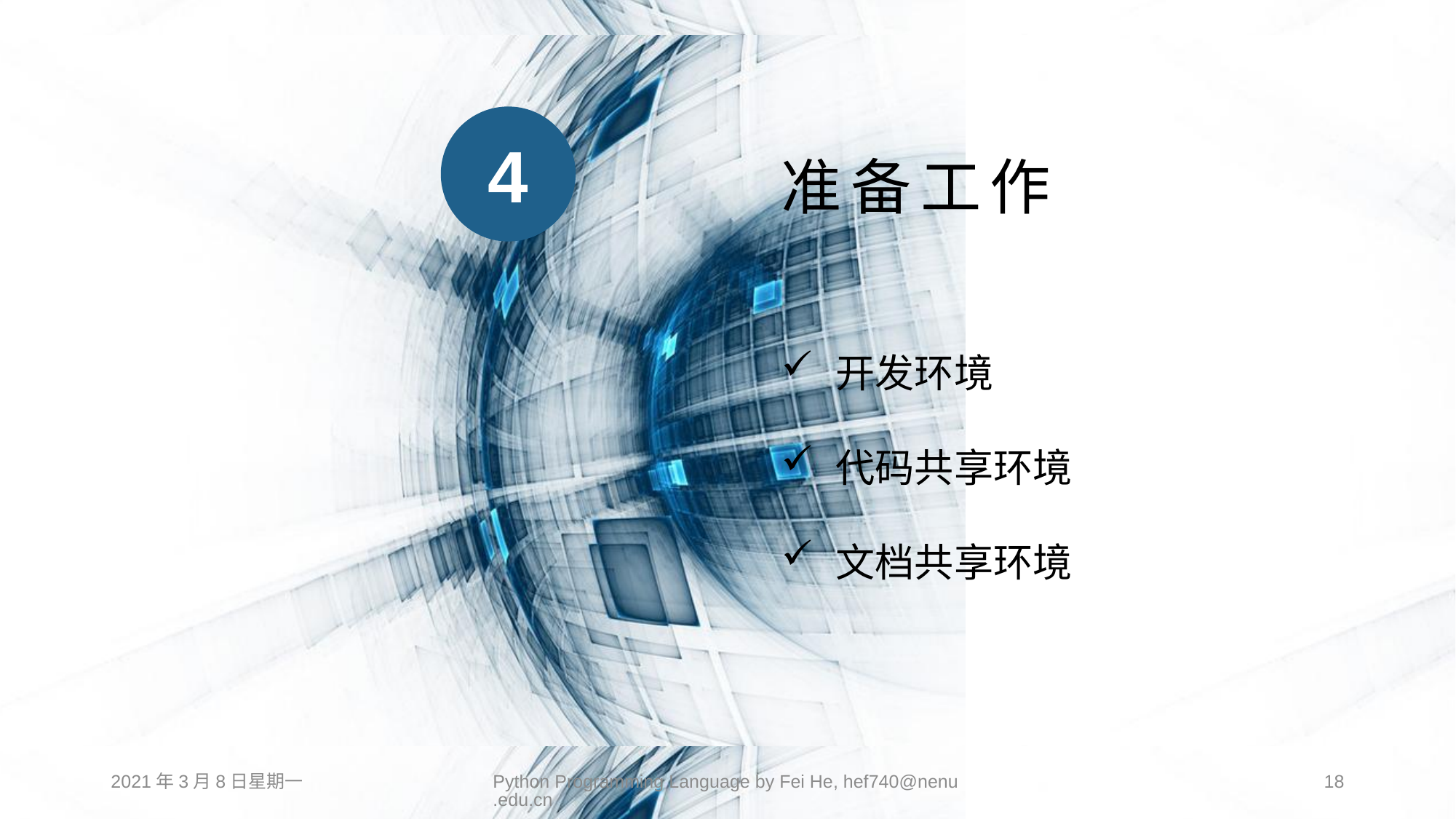

准备工作
4
开发环境
代码共享环境
文档共享环境

2021年3月8日星期一
Python Programming Language by Fei He, hef740@nenu.edu.cn
18